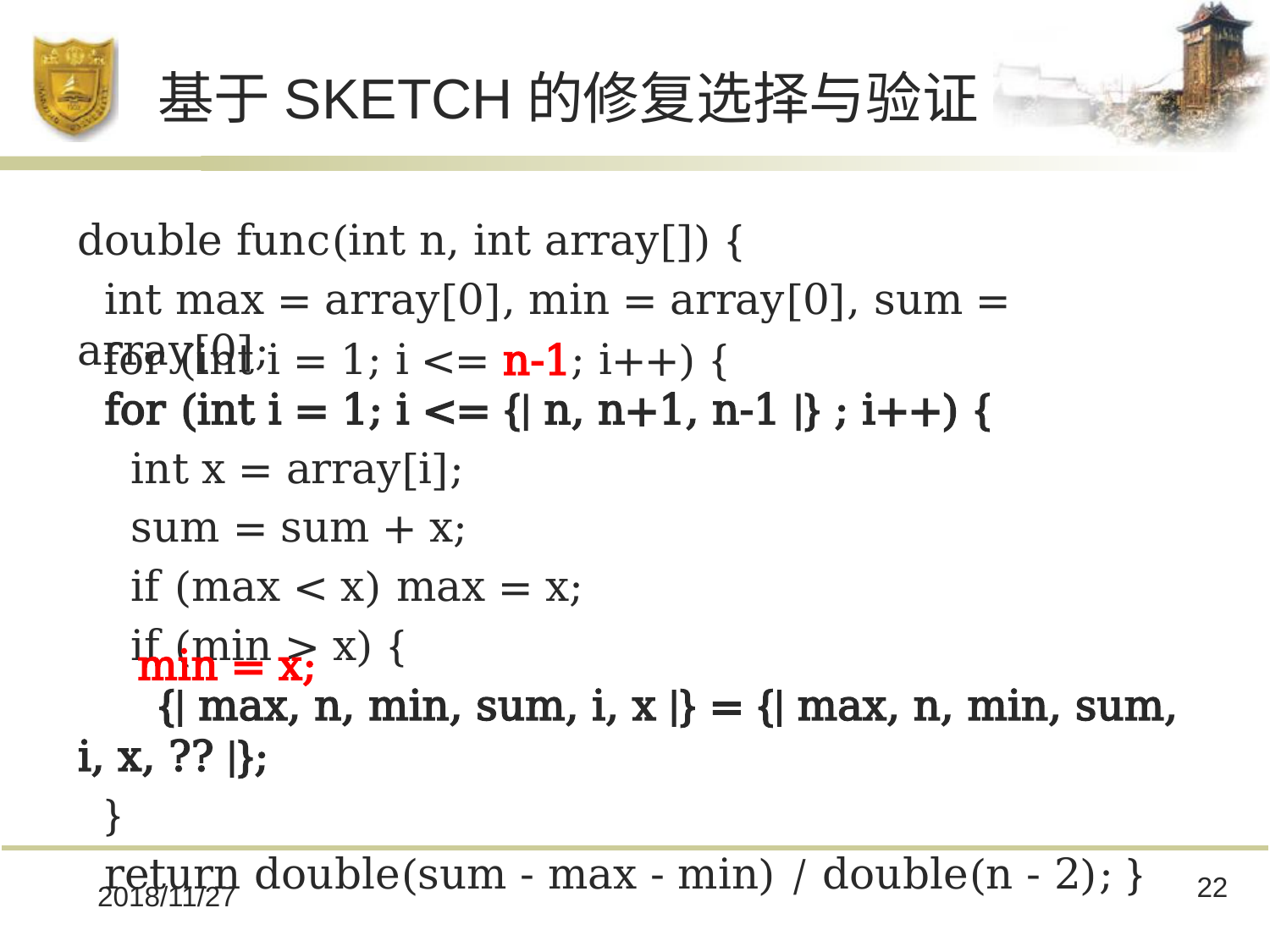

# 基于SKETCH的修复选择与验证
double func(int n, int array[]) {
  int max = array[0], min = array[0], sum = array[0];
  for (int i = 1; i <= {| n, n+1, n-1 |} ; i++) {
    int x = array[i];
    sum = sum + x;
    if (max < x) max = x;
    if (min > x) {
      {| max, n, min, sum, i, x |} = {| max, n, min, sum, i, x, ?? |};
  }
  return double(sum - max - min) / double(n - 2); }
 for (int i = 1; i <= n-1; i++) {
min = x;
22
2018/11/27